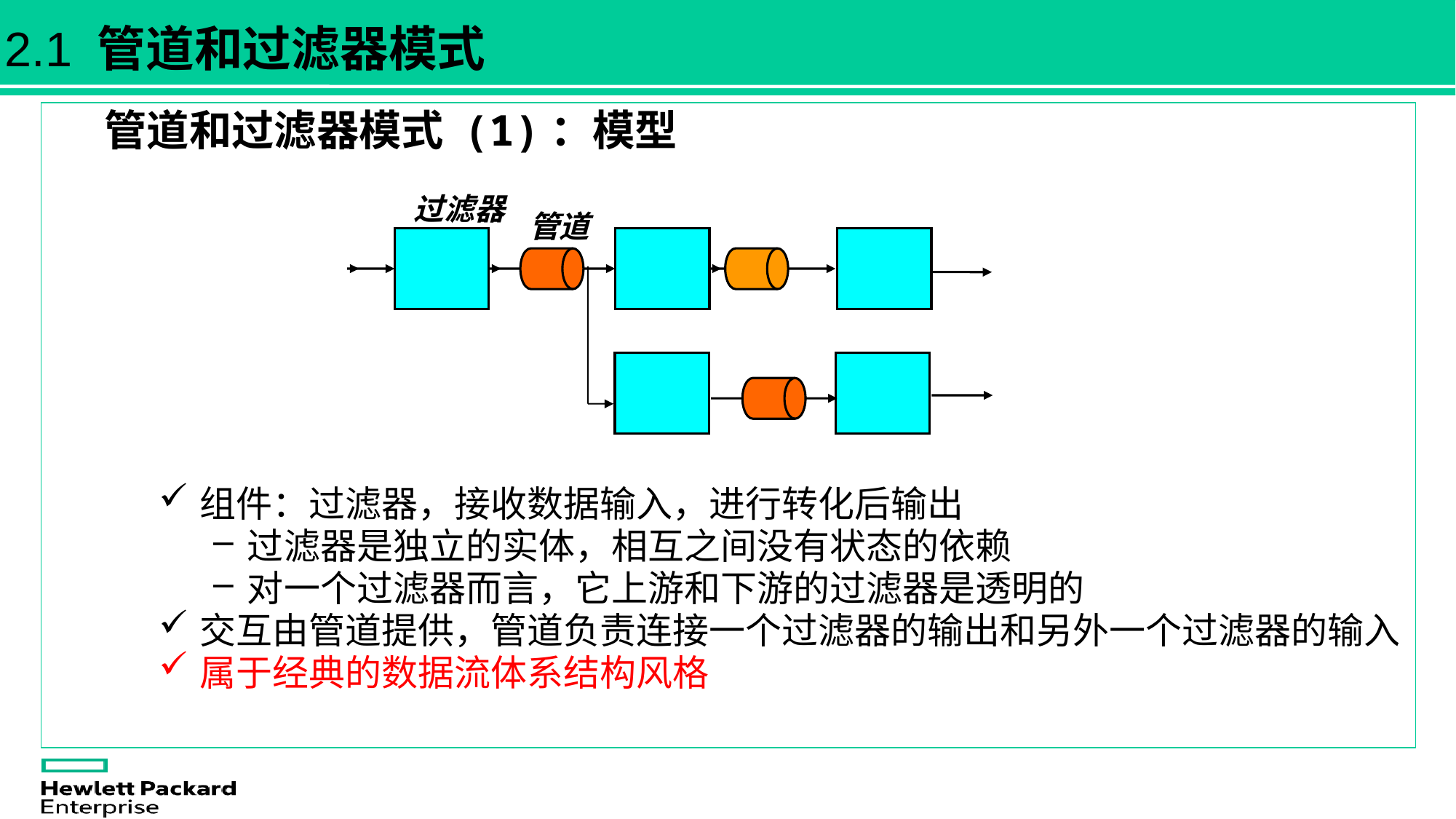

2.1 管道和过滤器模式

管道和过滤器模式 (1)：模型
过滤器
管道

组件：过滤器，接收数据输入，进行转化后输出
过滤器是独立的实体，相互之间没有状态的依赖
对一个过滤器而言，它上游和下游的过滤器是透明的
交互由管道提供，管道负责连接一个过滤器的输出和另外一个过滤器的输入
属于经典的数据流体系结构风格